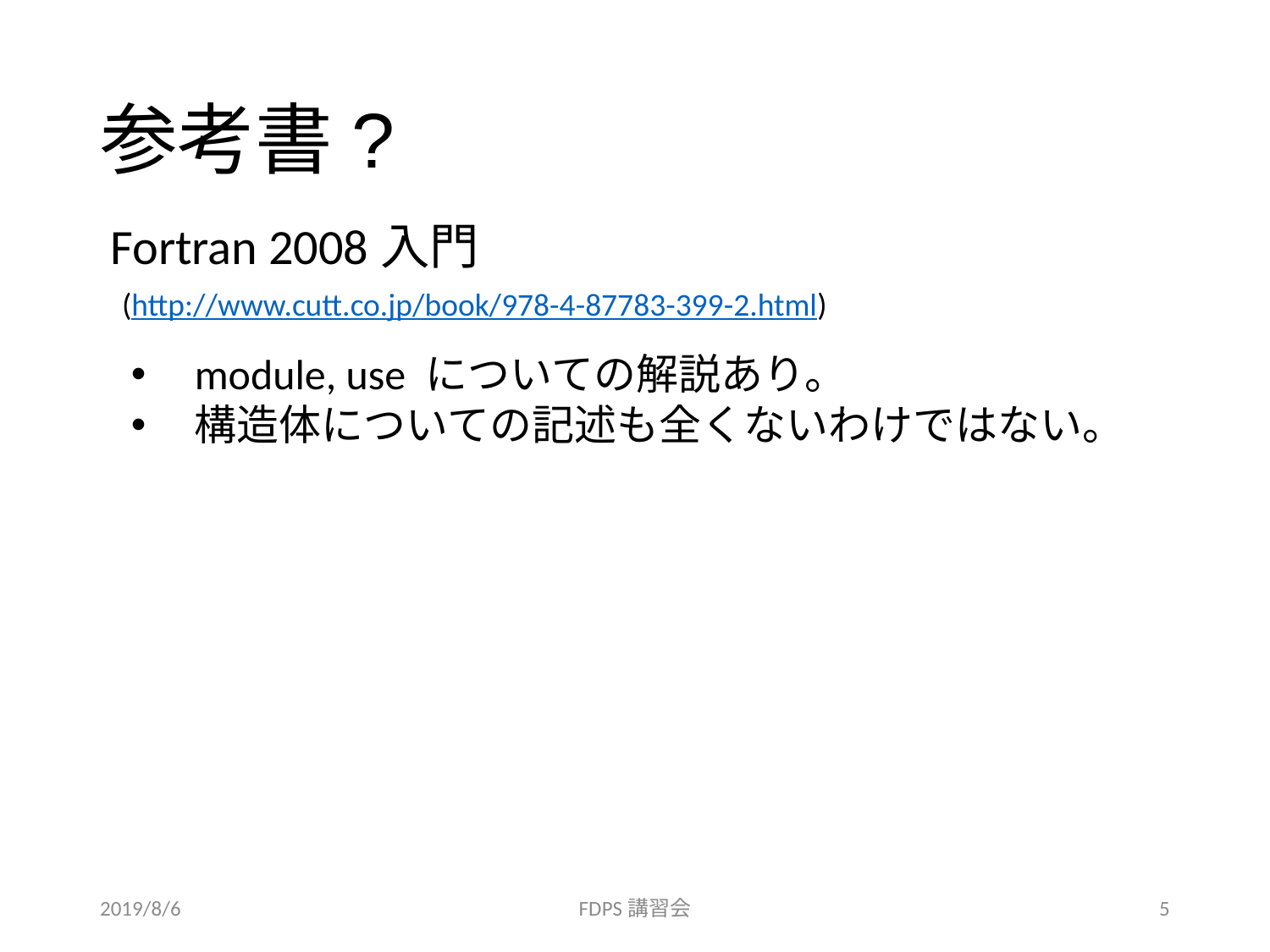

# 参考書?
Fortran 2008入門
(http://www.cutt.co.jp/book/978-4-87783-399-2.html)
module, use についての解説あり。
構造体についての記述も全くないわけではない。
2019/8/6
FDPS講習会
5